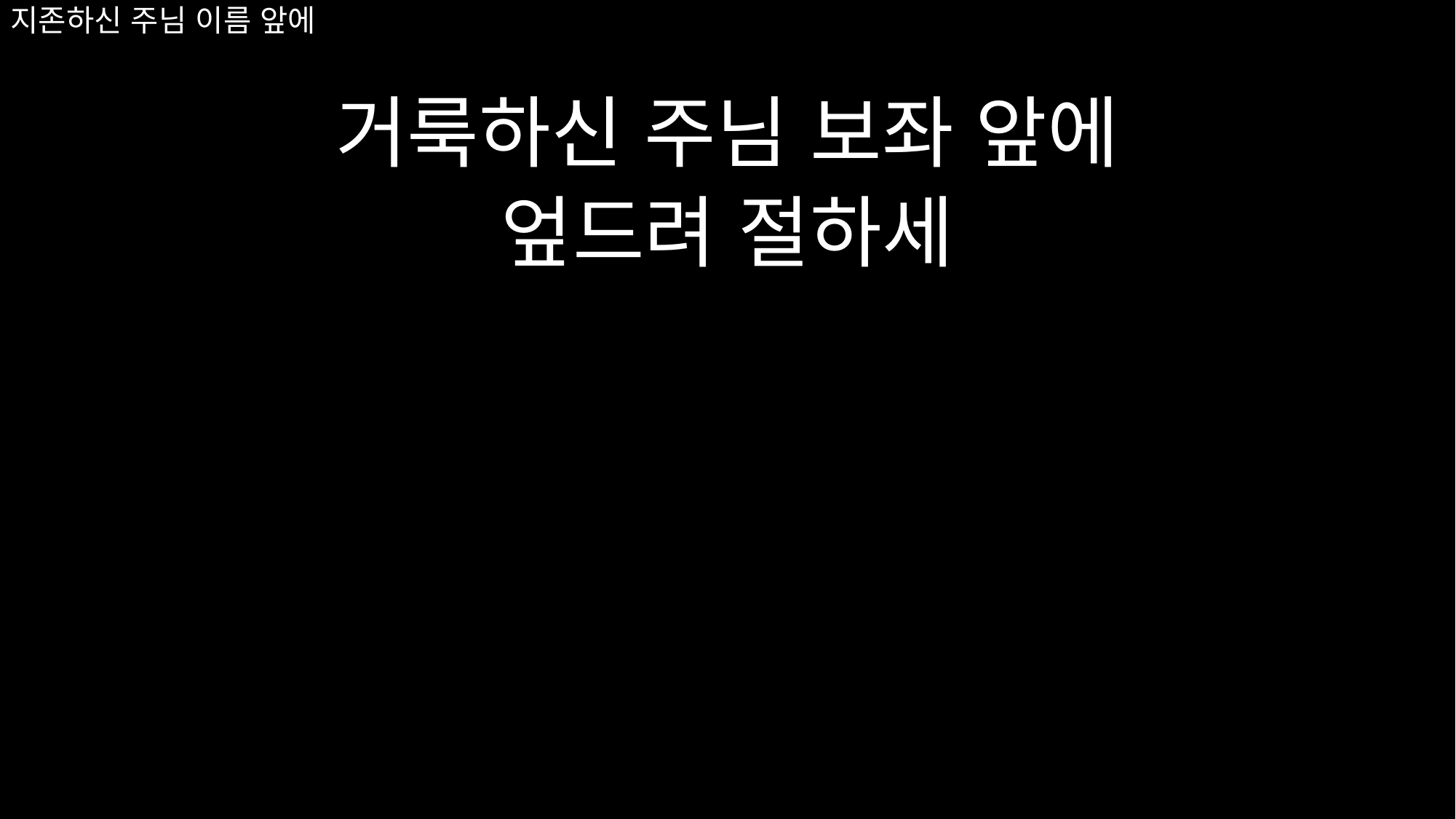

# 지존하신 주님 이름 앞에
거룩하신 주님 보좌 앞에
엎드려 절하세